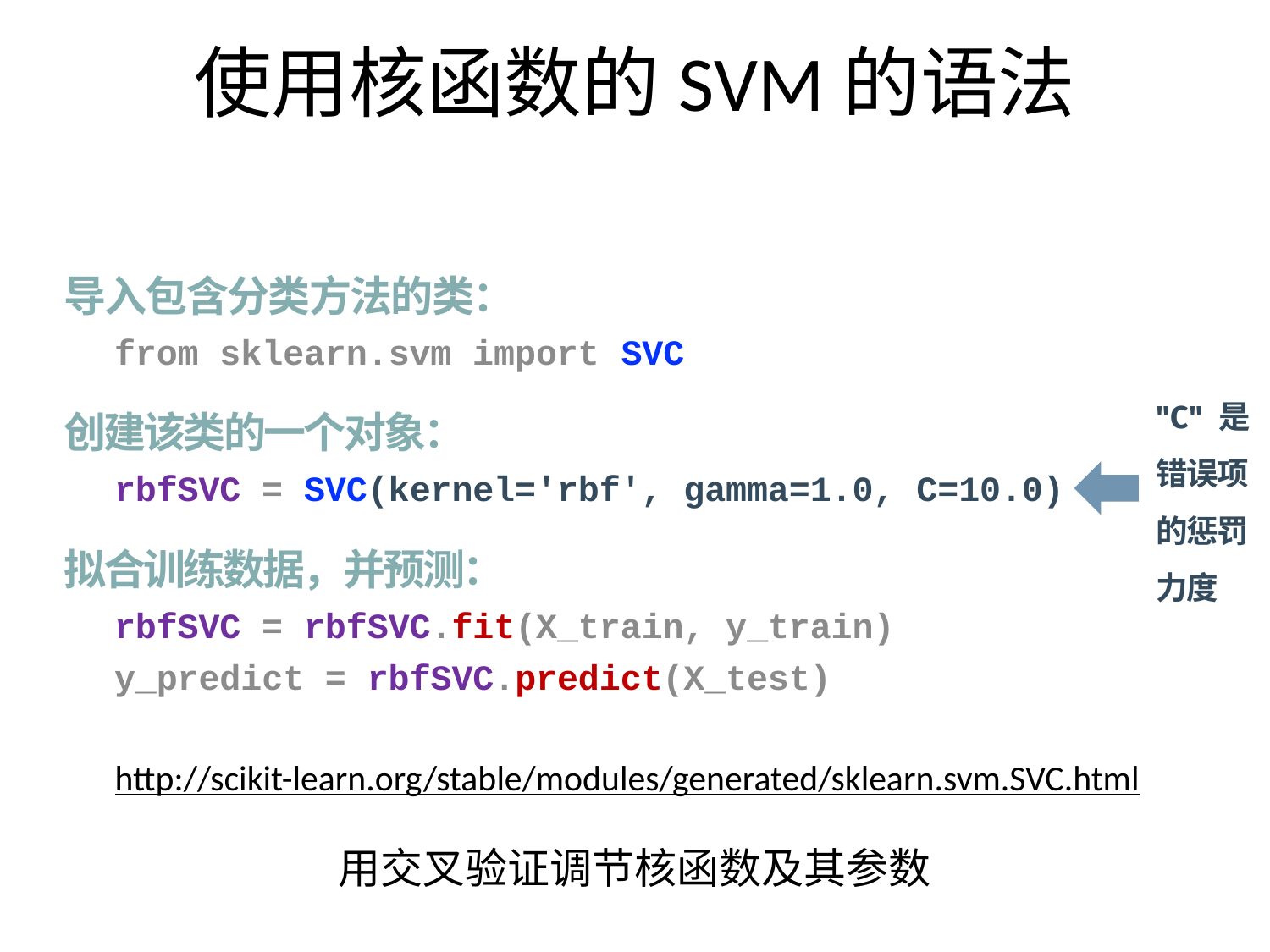

# 使用核函数的SVM的语法
导入包含分类方法的类：
from sklearn.svm import SVC

创建该类的一个对象：
rbfSVC = SVC(kernel='rbf', gamma=1.0, C=10.0)

拟合训练数据，并预测：
rbfSVC = rbfSVC.fit(X_train, y_train)
y_predict = rbfSVC.predict(X_test)
"C" 是错误项的惩罚力度

http://scikit-learn.org/stable/modules/generated/sklearn.svm.SVC.html
55
用交叉验证调节核函数及其参数